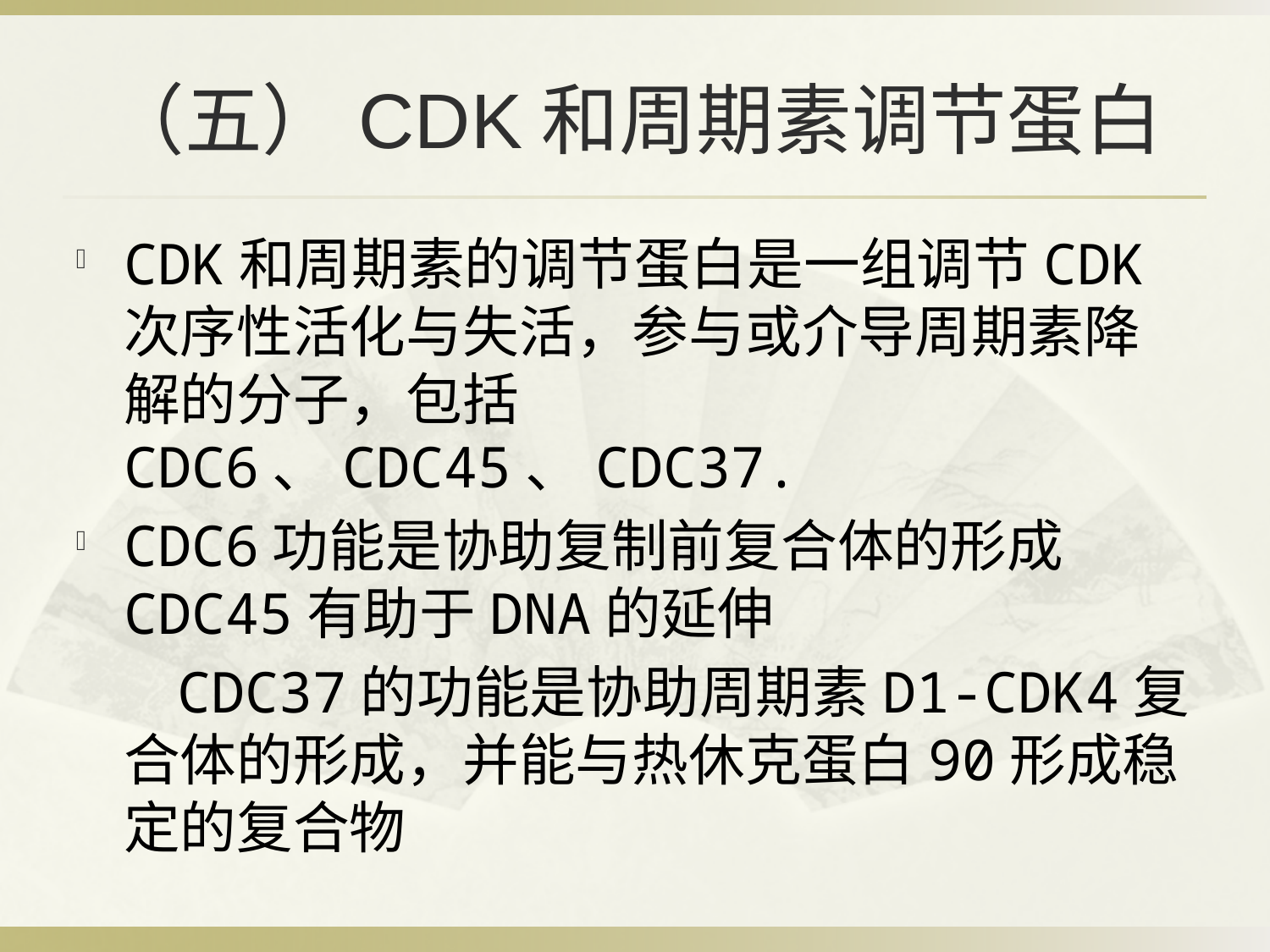

# （五）CDK和周期素调节蛋白
CDK和周期素的调节蛋白是一组调节CDK次序性活化与失活，参与或介导周期素降解的分子，包括CDC6、CDC45、CDC37.
CDC6功能是协助复制前复合体的形成CDC45有助于DNA的延伸
   CDC37的功能是协助周期素D1-CDK4复合体的形成，并能与热休克蛋白90形成稳定的复合物